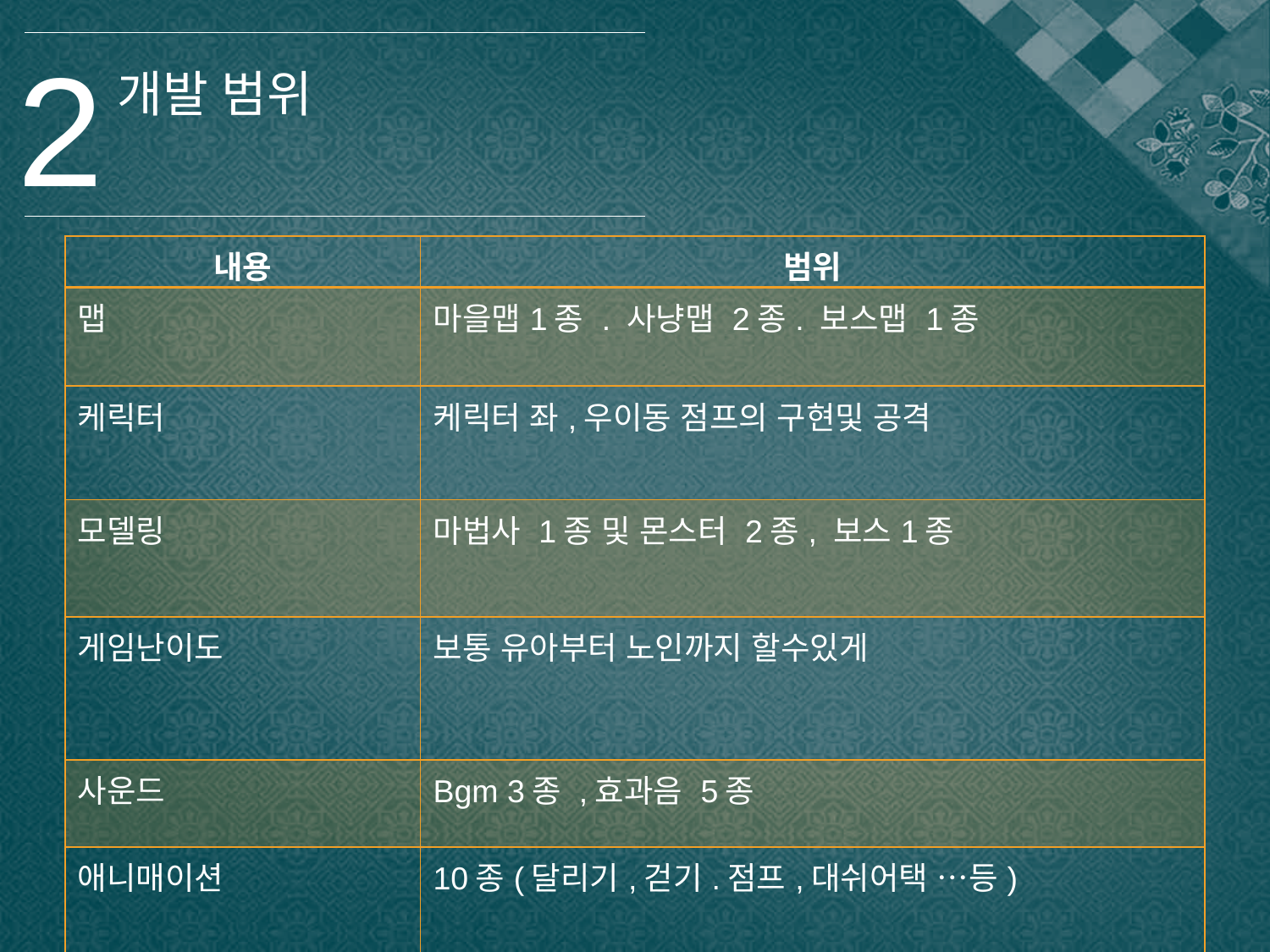

2
개발 범위
| 내용 | 범위 |
| --- | --- |
| 맵 | 마을맵1종 . 사냥맵 2종. 보스맵 1종 |
| 케릭터 | 케릭터 좌,우이동 점프의 구현및 공격 |
| 모델링 | 마법사 1종 및 몬스터 2종, 보스1종 |
| 게임난이도 | 보통 유아부터 노인까지 할수있게 |
| 사운드 | Bgm 3종 ,효과음 5종 |
| 애니매이션 | 10종(달리기,걷기.점프,대쉬어택 …등) |
|  |  |